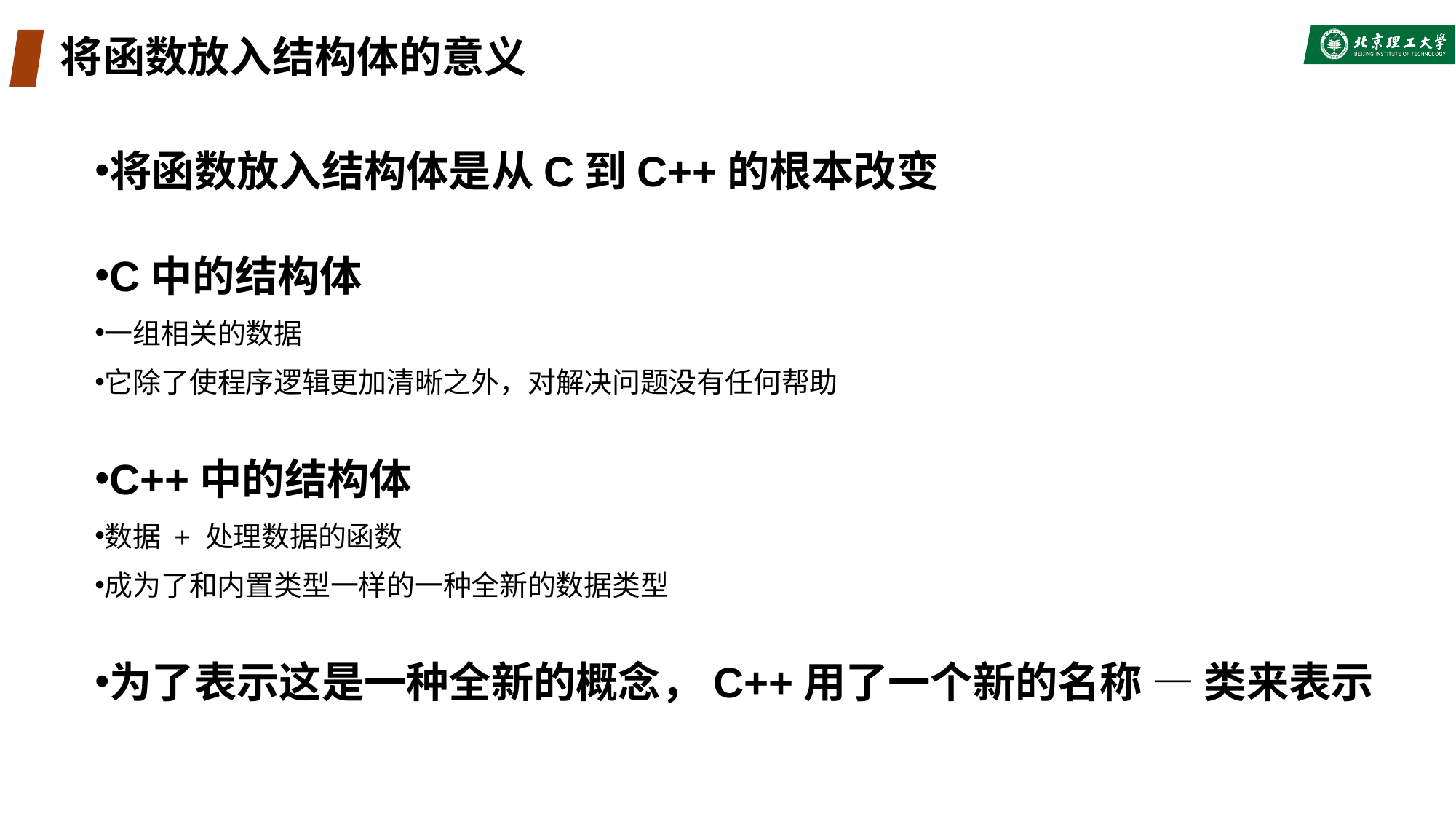

# 将函数放入结构体的意义
将函数放入结构体是从C到C++的根本改变
C中的结构体
一组相关的数据
它除了使程序逻辑更加清晰之外，对解决问题没有任何帮助
C++中的结构体
数据 + 处理数据的函数
成为了和内置类型一样的一种全新的数据类型
为了表示这是一种全新的概念，C++用了一个新的名称 — 类来表示